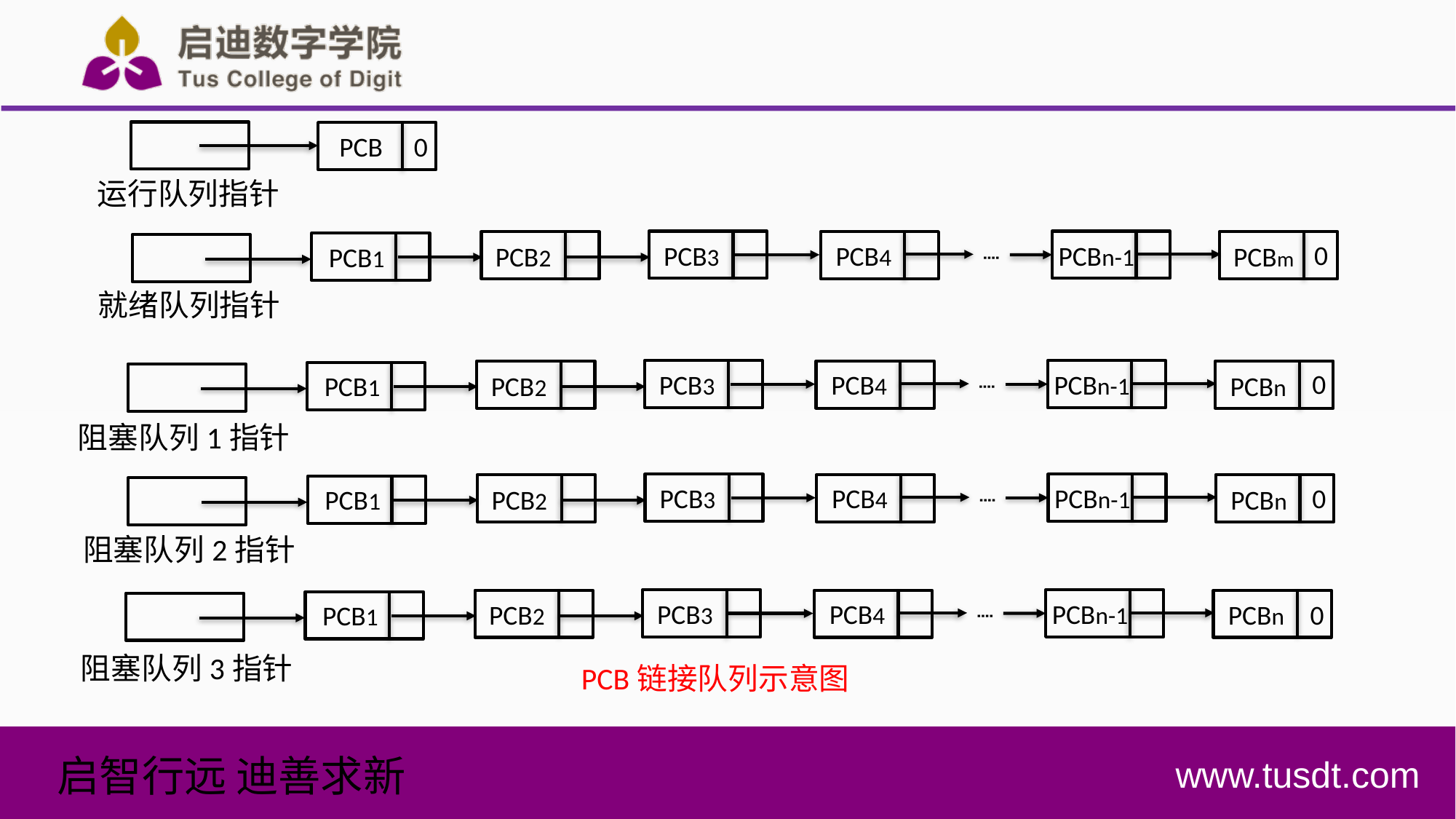

PCB
0
运行队列指针

PCB3
PCBn-1
PCB4
PCB2
PCBm
┈
PCB1

0
就绪队列指针

PCB3
PCBn-1
PCB4
PCB2
PCBn
┈
PCB1

0
阻塞队列1指针

PCB3
PCBn-1
PCB4
PCB2
PCBn
┈
PCB1

0
阻塞队列2指针

PCB3
PCBn-1
PCB4
PCB2
PCBn
┈
PCB1

0
阻塞队列3指针
PCB链接队列示意图